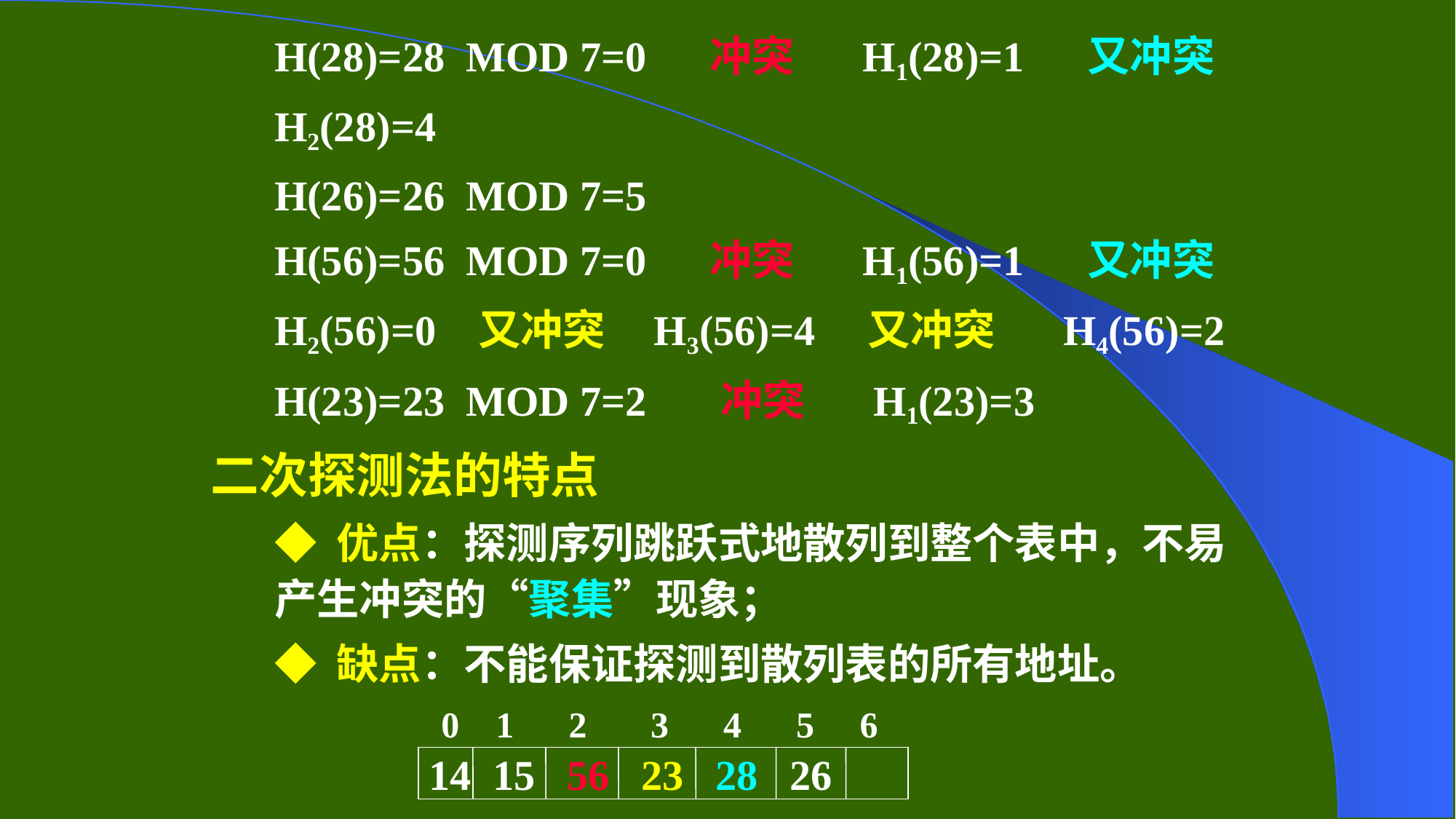

H(28)=28  MOD 7=0     冲突      H1(28)=1     又冲突
H2(28)=4
H(26)=26  MOD 7=5
H(56)=56  MOD 7=0     冲突      H1(56)=1     又冲突
H2(56)=0   又冲突    H3(56)=4    又冲突      H4(56)=2
H(23)=23  MOD 7=2      冲突      H1(23)=3
二次探测法的特点
◆ 优点：探测序列跳跃式地散列到整个表中，不易产生冲突的“聚集”现象；
◆ 缺点：不能保证探测到散列表的所有地址。
 0    1      2       3      4      5     6
14  15   56   23   28   26